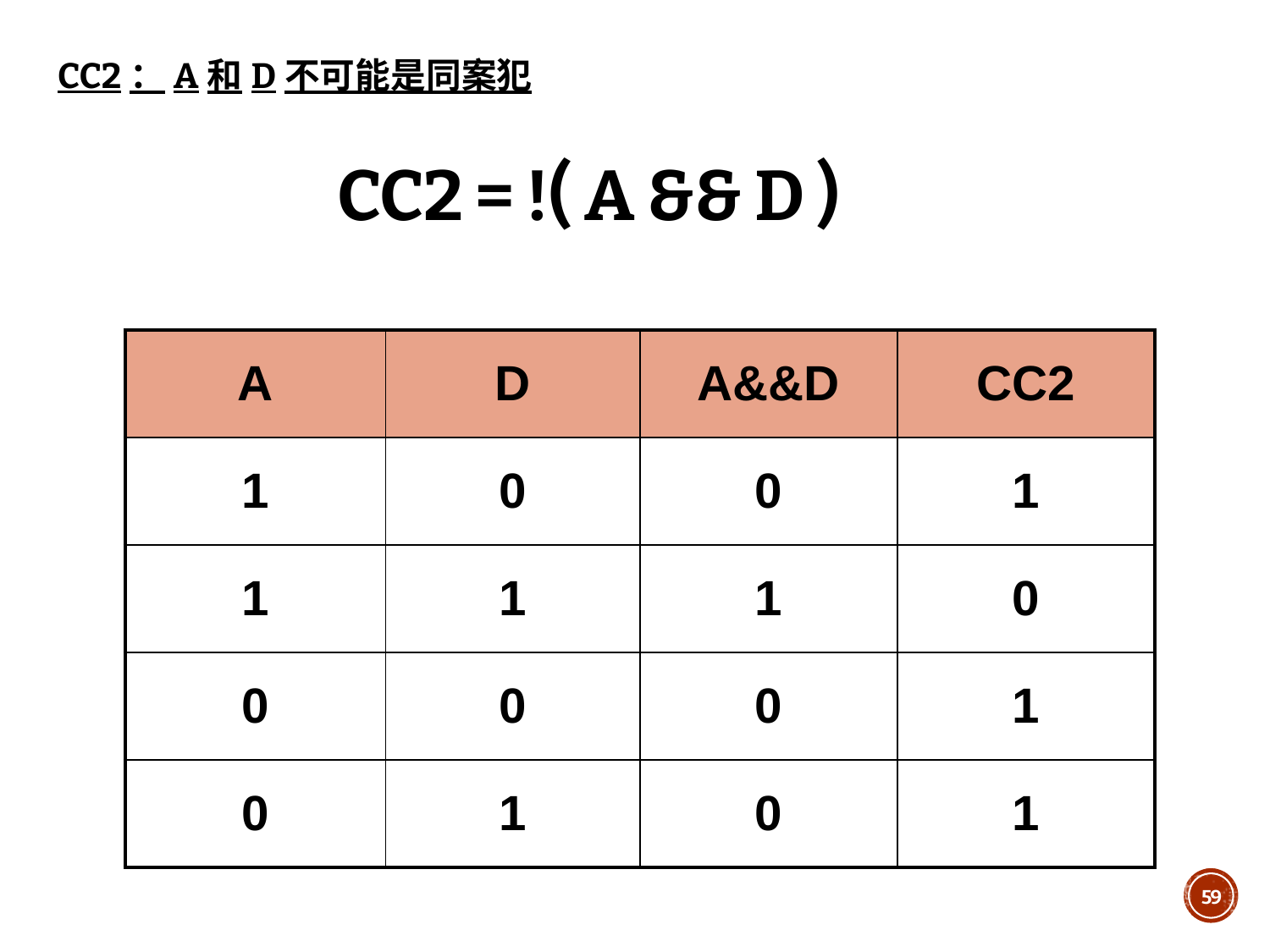

CC2：A和D不可能是同案犯

			CC2 = !( A && D )
| A | D | A&&D | CC2 |
| --- | --- | --- | --- |
| 1 | 0 | 0 | 1 |
| 1 | 1 | 1 | 0 |
| 0 | 0 | 0 | 1 |
| 0 | 1 | 0 | 1 |
59